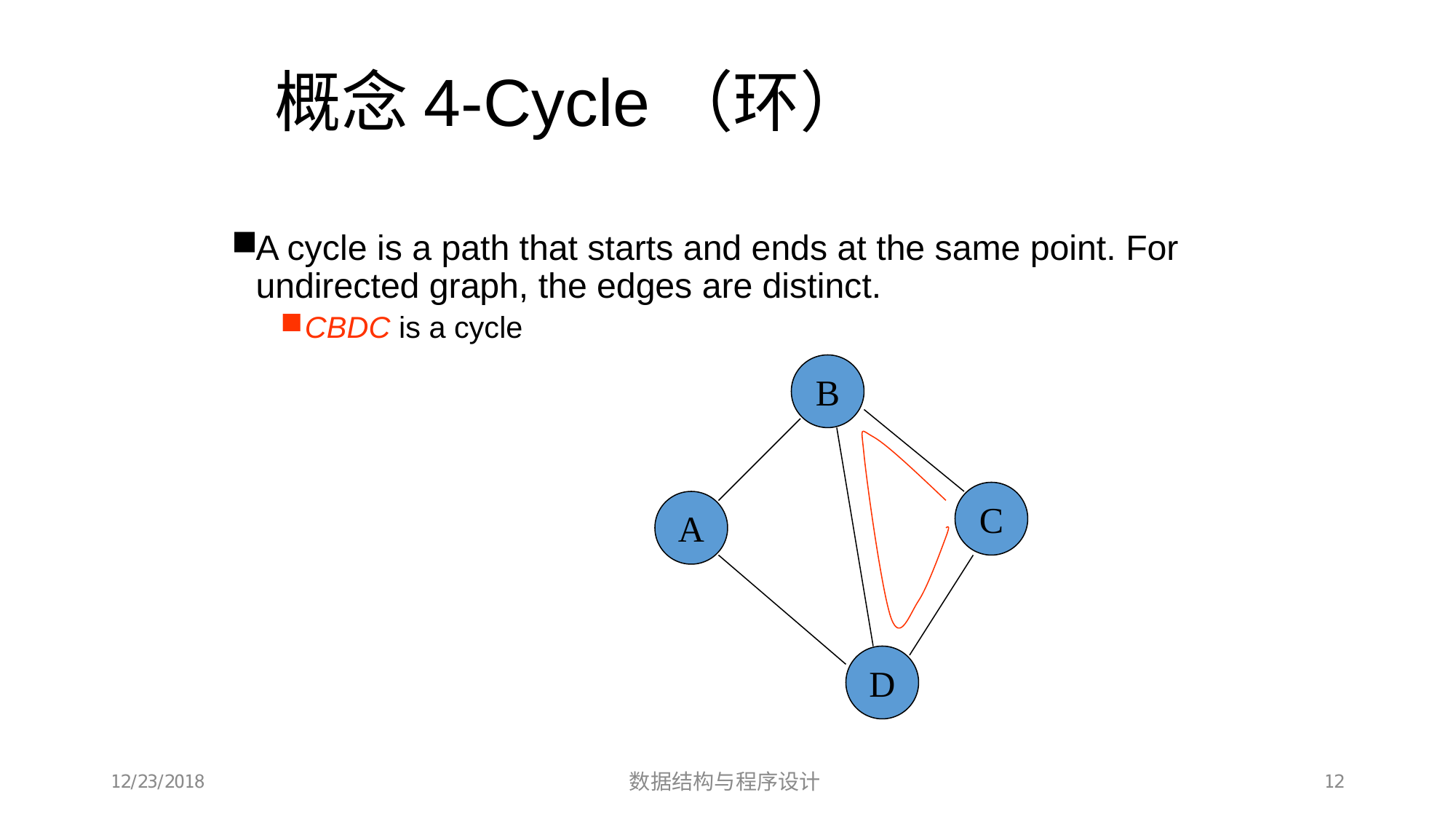

# 概念4-Cycle（环）
A cycle is a path that starts and ends at the same point. For undirected graph, the edges are distinct.
CBDC is a cycle
B

C
A

D
12/23/2018
数据结构与程序设计
12